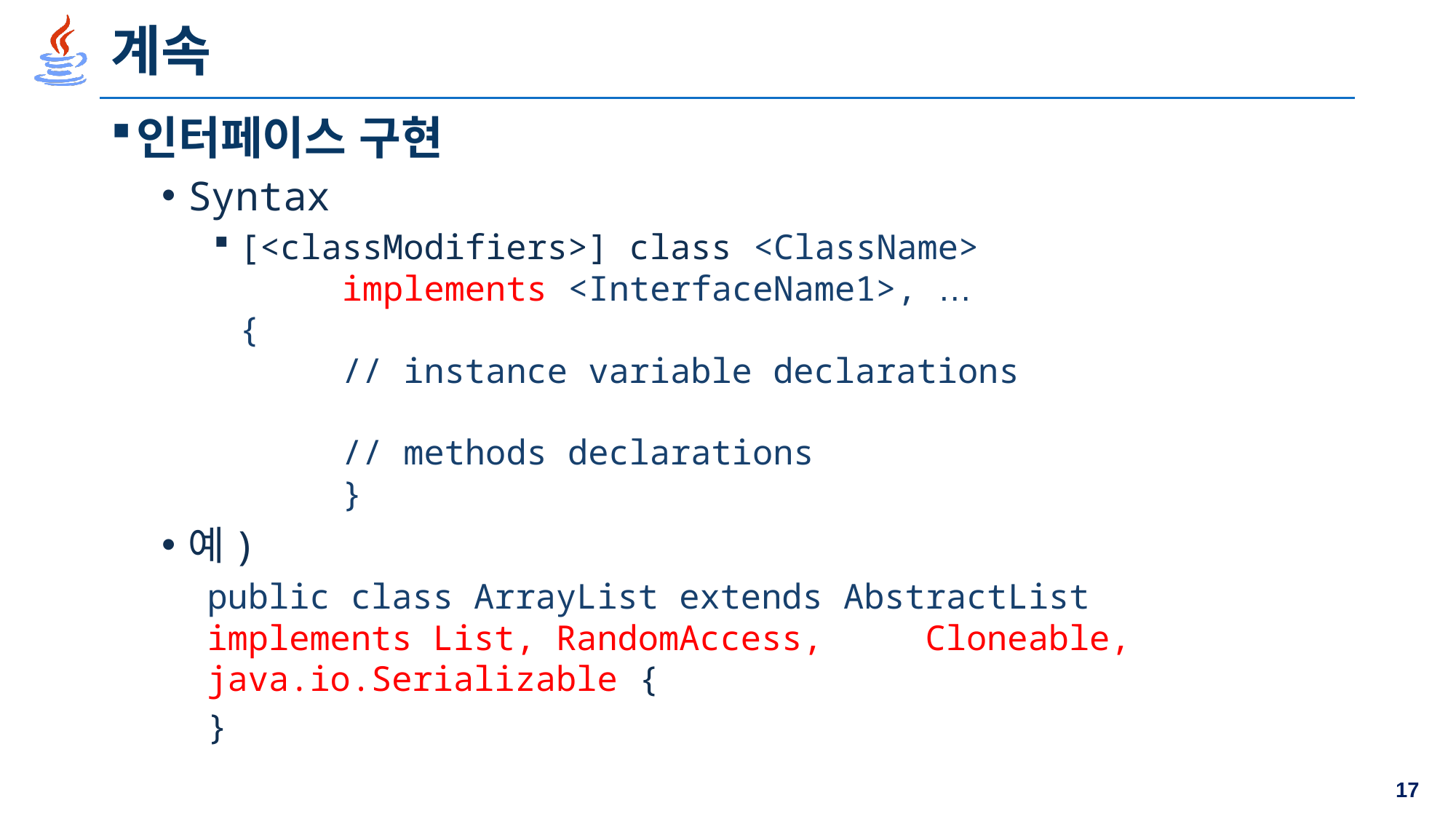

# 계속
인터페이스 구현
Syntax
[<classModifiers>] class <ClassName>
			implements <InterfaceName1>, …
{
		// instance variable declarations
		// methods declarations
	}
예)
public class ArrayList extends AbstractList
		implements List, RandomAccess, 				Cloneable, java.io.Serializable {
}

17